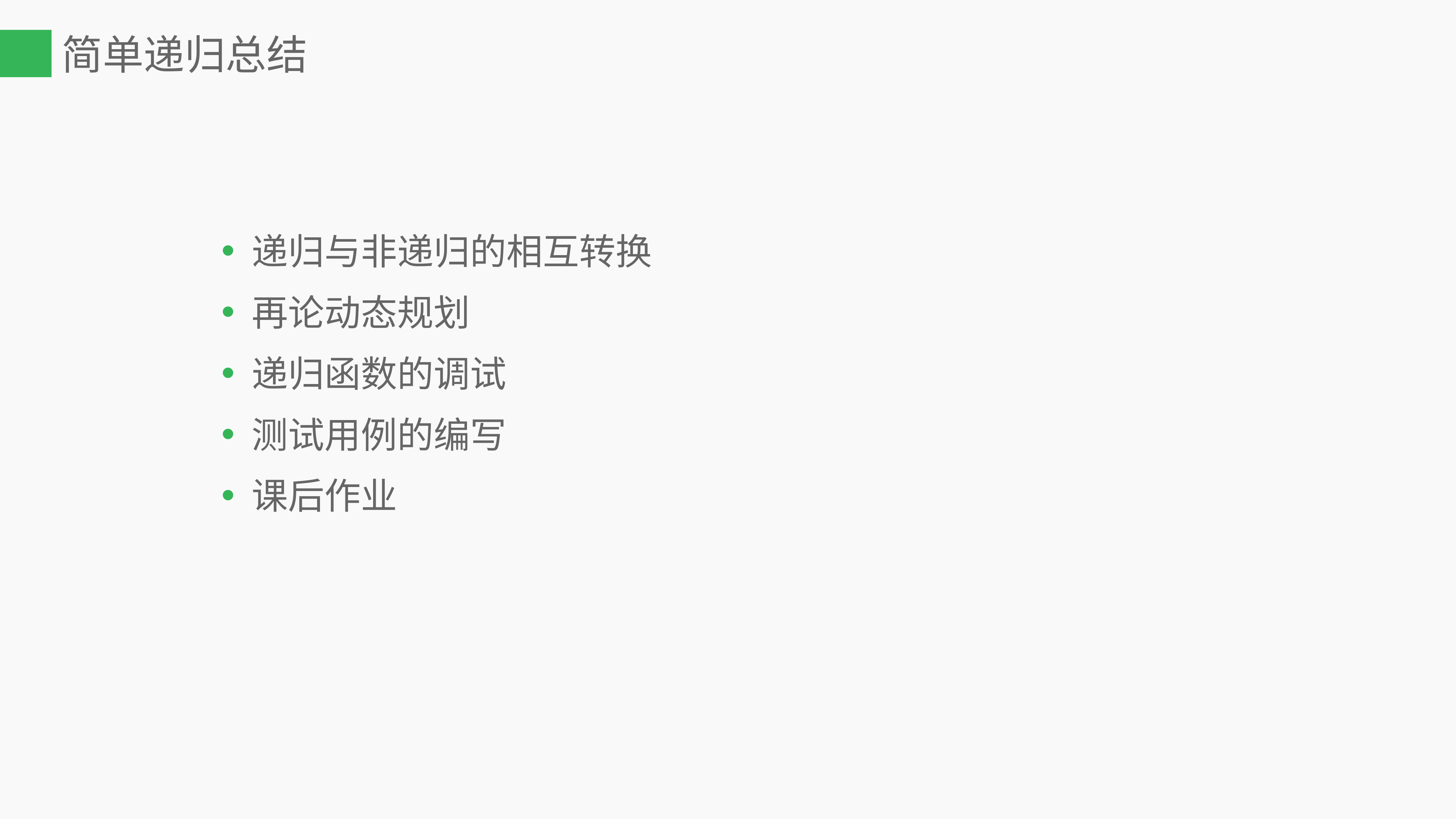

# 简单递归总结
递归与非递归的相互转换
再论动态规划
递归函数的调试
测试用例的编写
课后作业